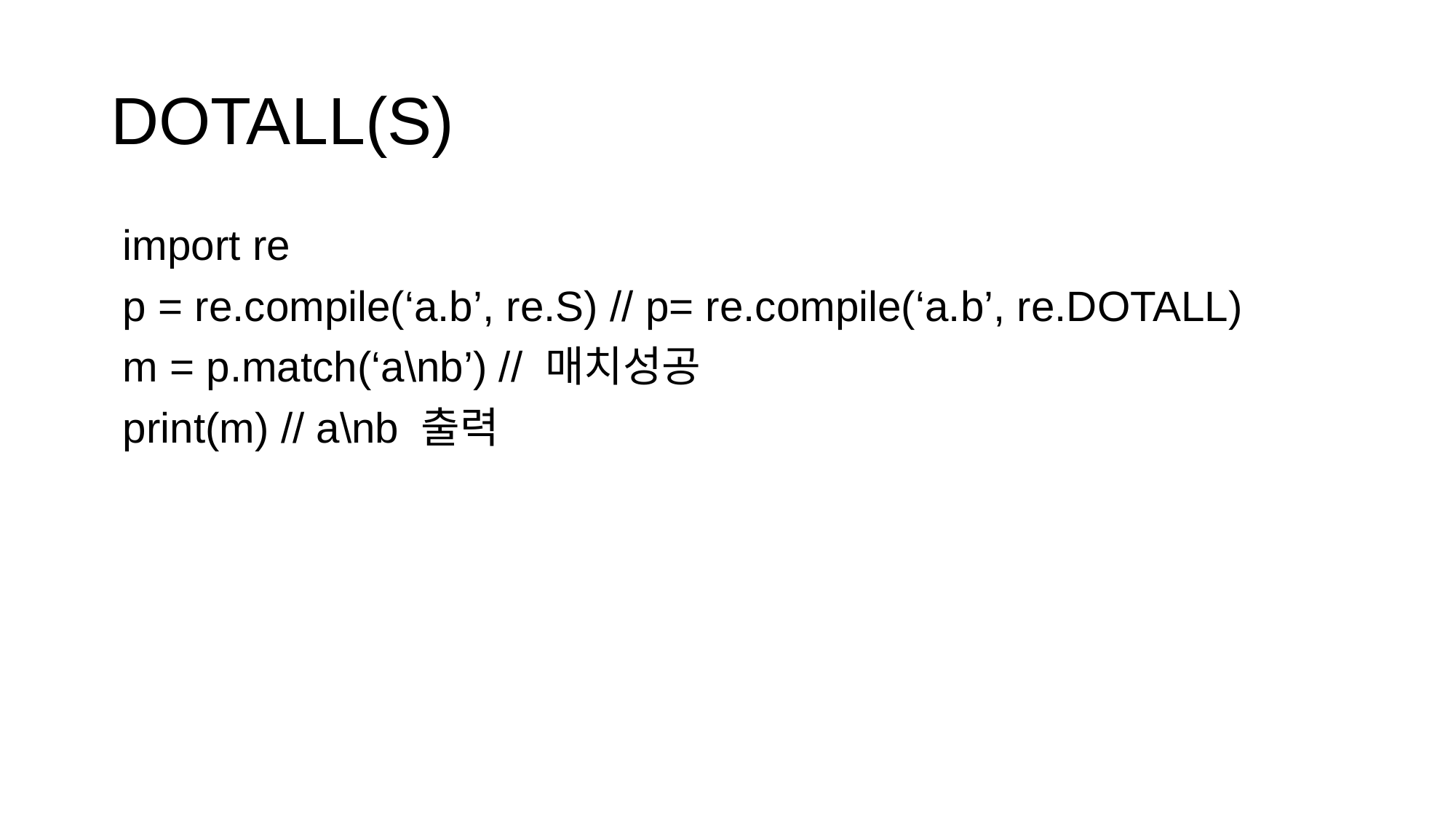

# DOTALL(S)
 import re
 p = re.compile(‘a.b’, re.S) // p= re.compile(‘a.b’, re.DOTALL)
 m = p.match(‘a\nb’) // 매치성공
 print(m) // a\nb 출력